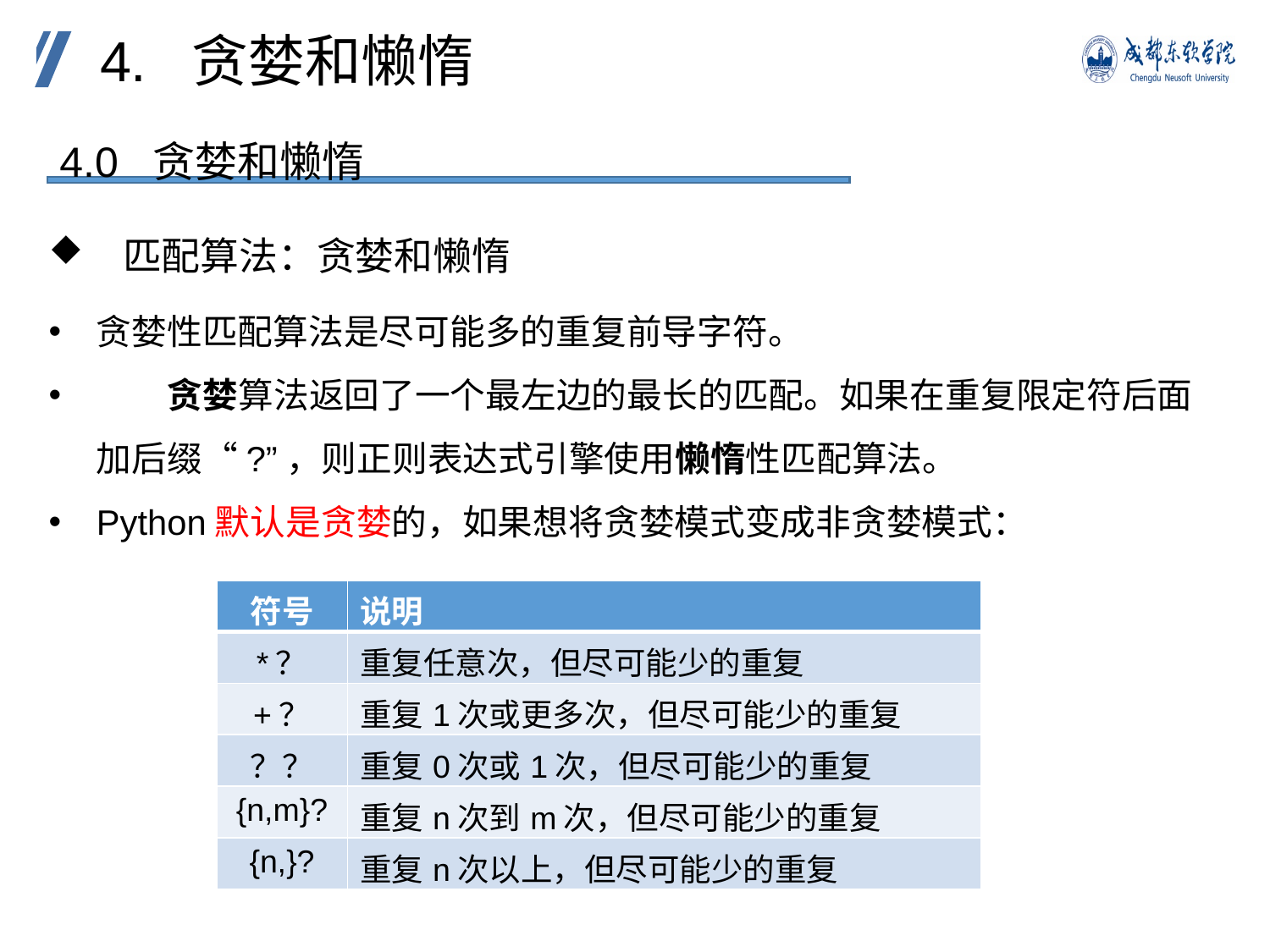

4.  贪婪和懒惰
4.0  贪婪和懒惰

  匹配算法：贪婪和懒惰
贪婪性匹配算法是尽可能多的重复前导字符。
        贪婪算法返回了一个最左边的最长的匹配。如果在重复限定符后面加后缀“?”，则正则表达式引擎使用懒惰性匹配算法。
Python默认是贪婪的，如果想将贪婪模式变成非贪婪模式：
| 符号 | 说明 |
| --- | --- |
| \*？ | 重复任意次，但尽可能少的重复 |
| +？ | 重复1次或更多次，但尽可能少的重复 |
| ？？ | 重复0次或1次，但尽可能少的重复 |
| {n,m}? | 重复n次到m次，但尽可能少的重复 |
| {n,}? | 重复n次以上，但尽可能少的重复 |